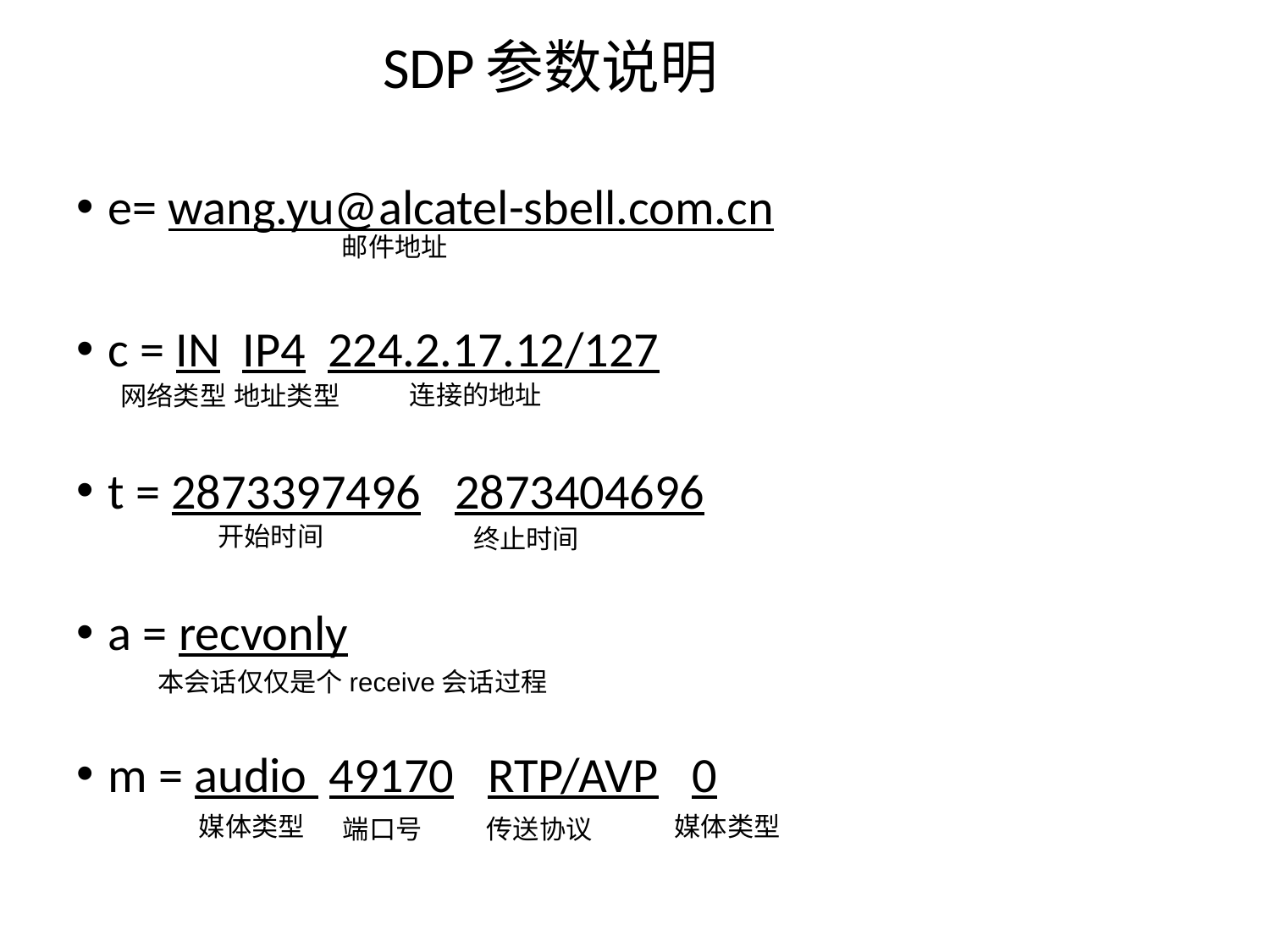

# SDP参数说明
e= wang.yu@alcatel-sbell.com.cn

c = IN  IP4  224.2.17.12/127

t = 2873397496   2873404696

a = recvonly

m = audio  49170   RTP/AVP   0

邮件地址
连接的地址
地址类型
网络类型
开始时间
终止时间
本会话仅仅是个receive会话过程
媒体类型
媒体类型
端口号
传送协议